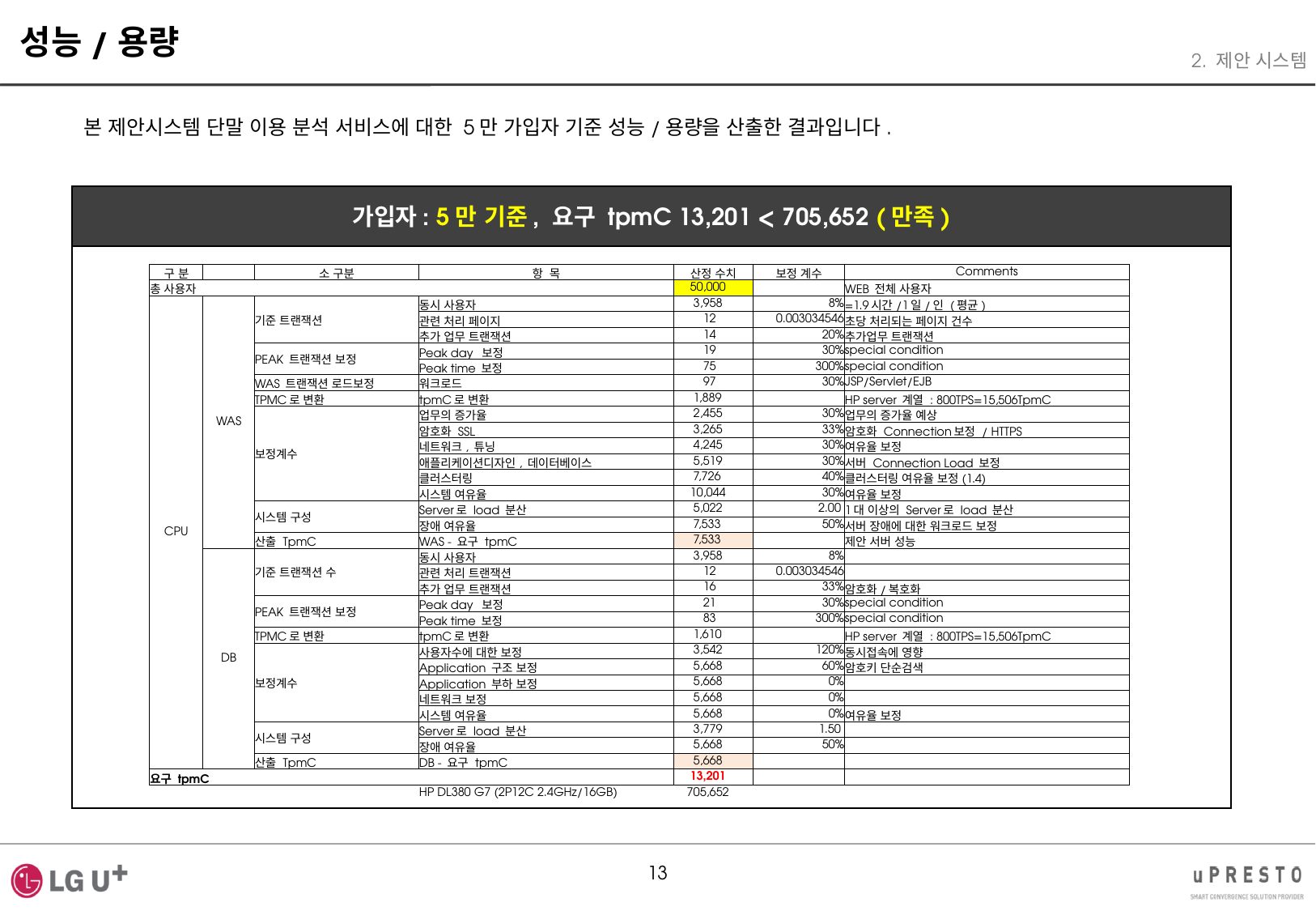

성능/용량
2. 제안 시스템
본 제안시스템 단말 이용 분석 서비스에 대한 5만 가입자 기준 성능/용량을 산출한 결과입니다.
가입자: 5만 기준, 요구 tpmC 13,201 < 705,652 (만족)

| 구 분 |  | 소 구분 | 항 목 | 산정 수치 | 보정 계수 | Comments |
| --- | --- | --- | --- | --- | --- | --- |
| 총 사용자 |  |  |  | 50,000 |  | WEB 전체 사용자 |
| CPU | WAS | 기준 트랜잭션 | 동시 사용자 | 3,958 | 8% | =1.9시간/1일/인 (평균) |
|  |  |  | 관련 처리 페이지 | 12 | 0.003034546 | 초당 처리되는 페이지 건수 |
|  |  |  | 추가 업무 트랜잭션 | 14 | 20% | 추가업무 트랜잭션 |
|  |  | PEAK 트랜잭션 보정 | Peak day 보정 | 19 | 30% | special condition |
|  |  |  | Peak time 보정 | 75 | 300% | special condition |
|  |  | WAS 트랜잭션 로드보정 | 워크로드 | 97 | 30% | JSP/Servlet/EJB |
|  |  | TPMC로 변환 | tpmC로 변환 | 1,889 |  | HP server 계열 : 800TPS=15,506TpmC |
|  |  | 보정계수 | 업무의 증가율 | 2,455 | 30% | 업무의 증가율 예상 |
|  |  |  | 암호화 SSL | 3,265 | 33% | 암호화 Connection보정 / HTTPS |
|  |  |  | 네트워크, 튜닝 | 4,245 | 30% | 여유율 보정 |
|  |  |  | 애플리케이션디자인, 데이터베이스 | 5,519 | 30% | 서버 Connection Load 보정 |
|  |  |  | 클러스터링 | 7,726 | 40% | 클러스터링 여유율 보정(1.4) |
|  |  |  | 시스템 여유율 | 10,044 | 30% | 여유율 보정 |
|  |  | 시스템 구성 | Server로 load 분산 | 5,022 | 2.00 | 1대 이상의 Server로 load 분산 |
|  |  |  | 장애 여유율 | 7,533 | 50% | 서버 장애에 대한 워크로드 보정 |
|  |  | 산출 TpmC | WAS - 요구 tpmC | 7,533 |  | 제안 서버 성능 |
|  | DB | 기준 트랜잭션 수 | 동시 사용자 | 3,958 | 8% |  |
|  |  |  | 관련 처리 트랜잭션 | 12 | 0.003034546 |  |
|  |  |  | 추가 업무 트랜잭션 | 16 | 33% | 암호화/복호화 |
|  |  | PEAK 트랜잭션 보정 | Peak day 보정 | 21 | 30% | special condition |
|  |  |  | Peak time 보정 | 83 | 300% | special condition |
|  |  | TPMC로 변환 | tpmC로 변환 | 1,610 |  | HP server 계열 : 800TPS=15,506TpmC |
|  |  | 보정계수 | 사용자수에 대한 보정 | 3,542 | 120% | 동시접속에 영향 |
|  |  |  | Application 구조 보정 | 5,668 | 60% | 암호키 단순검색 |
|  |  |  | Application 부하 보정 | 5,668 | 0% |  |
|  |  |  | 네트워크 보정 | 5,668 | 0% |  |
|  |  |  | 시스템 여유율 | 5,668 | 0% | 여유율 보정 |
|  |  | 시스템 구성 | Server로 load 분산 | 3,779 | 1.50 |  |
|  |  |  | 장애 여유율 | 5,668 | 50% |  |
|  |  | 산출 TpmC | DB - 요구 tpmC | 5,668 |  |  |
| 요구 tpmC |  |  |  | 13,201 |  |  |
|  |  |  | HP DL380 G7 (2P12C 2.4GHz/16GB) | 705,652 |  |  |